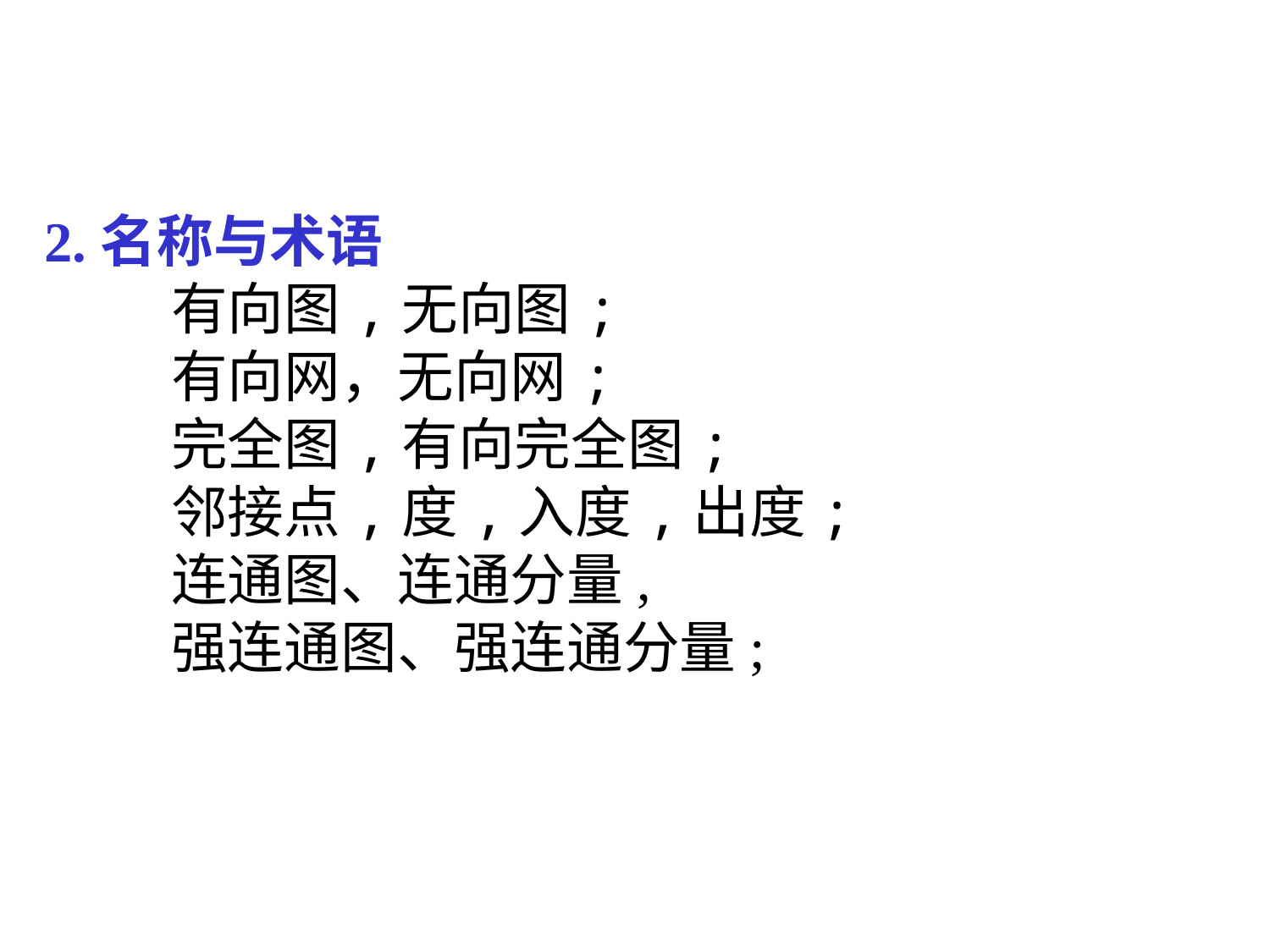

2.名称与术语
有向图,无向图;
有向网，无向网;
完全图,有向完全图;
邻接点,度,入度,出度;
连通图、连通分量,
强连通图、强连通分量;